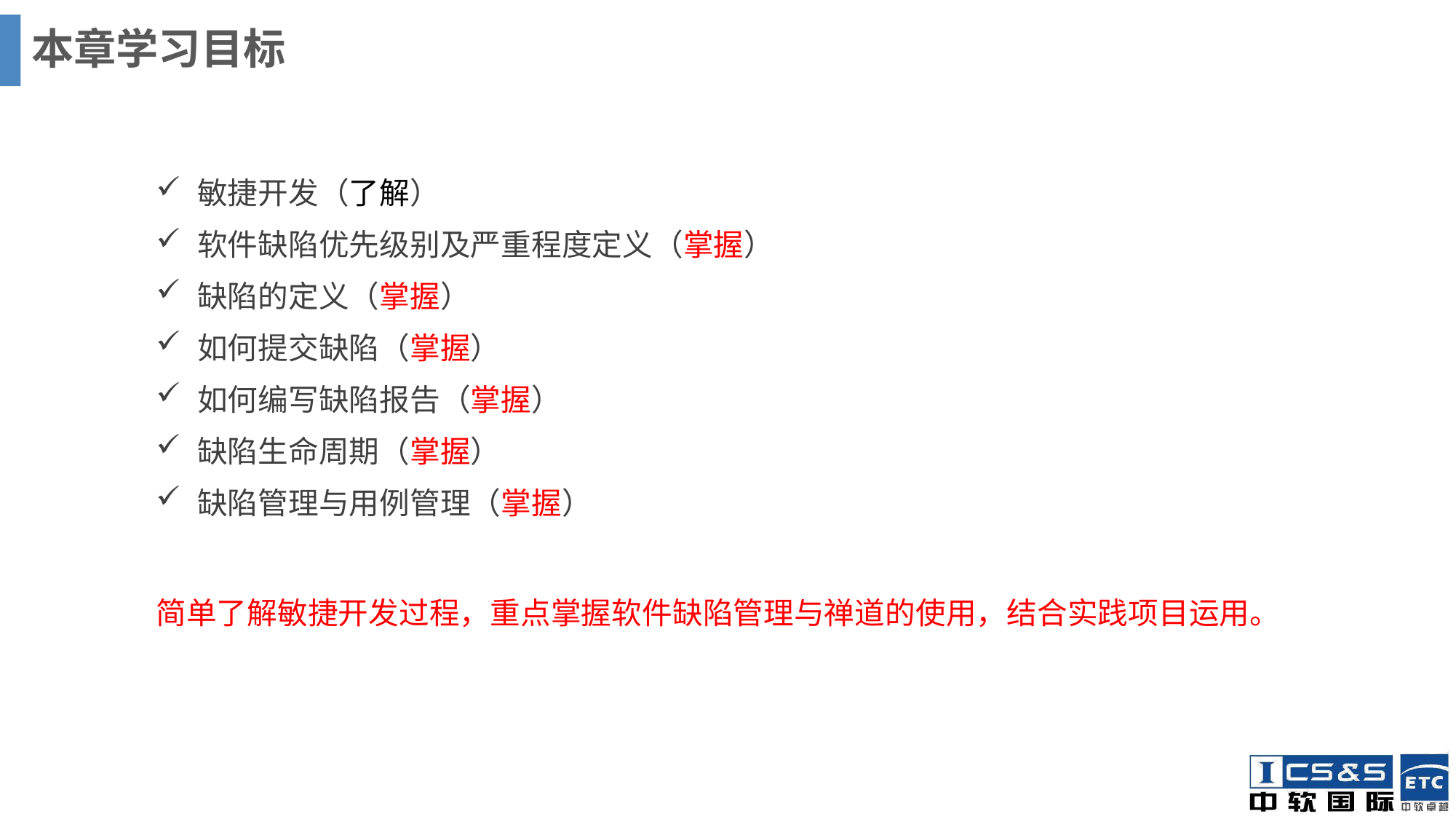

# 本章学习目标

 敏捷开发（了解）
 软件缺陷优先级别及严重程度定义（掌握）
 缺陷的定义（掌握）
 如何提交缺陷（掌握）
 如何编写缺陷报告（掌握）
 缺陷生命周期（掌握）
 缺陷管理与用例管理（掌握）

简单了解敏捷开发过程，重点掌握软件缺陷管理与禅道的使用，结合实践项目运用。